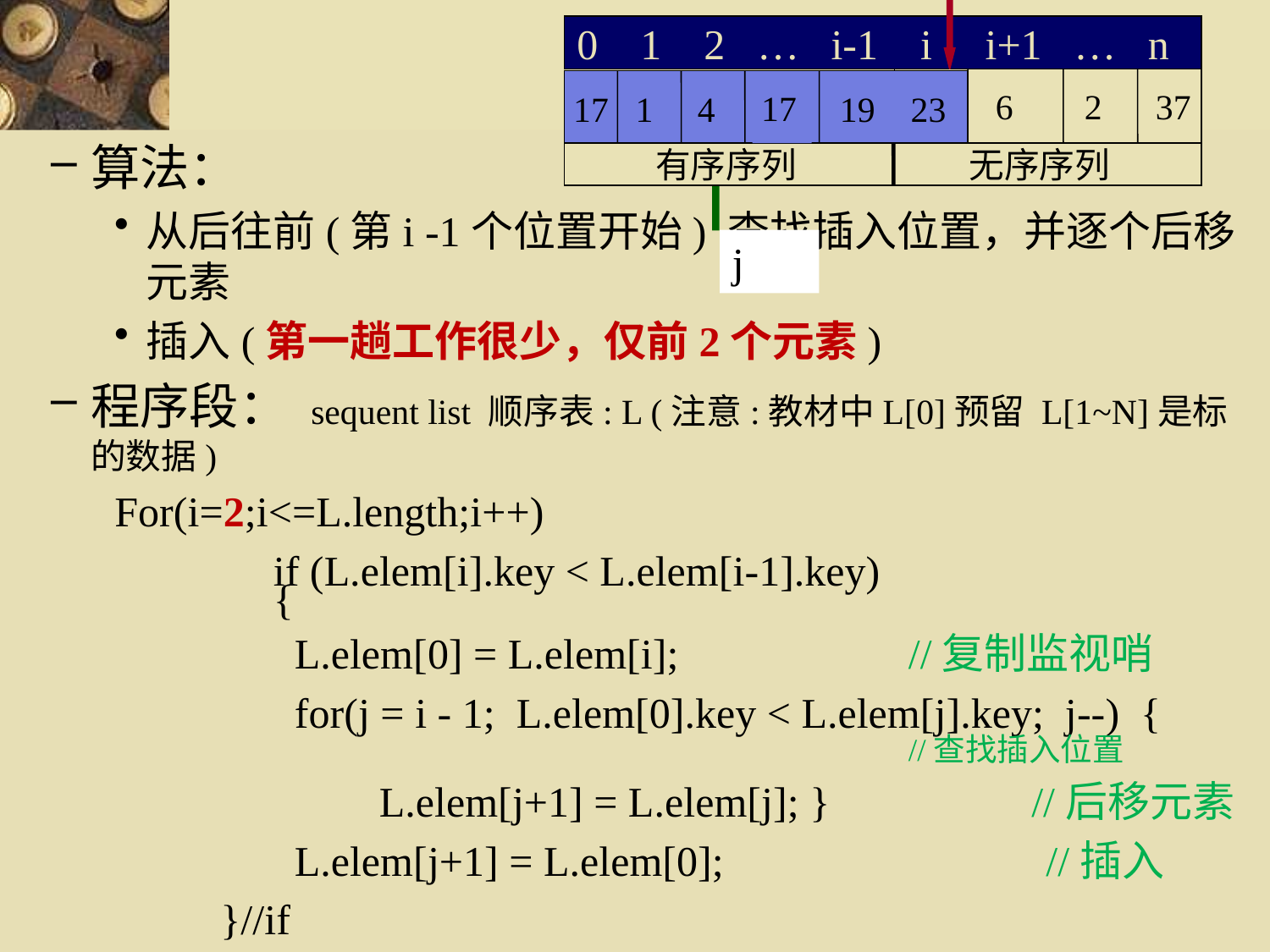

#
0    1    2   …   i-1    i     i+1   …   n

 17     6        2      37
 17   1     4     19    23

有序序列                      无序序列

0    1    2   …   i-1    i     i+1   …   n

 17   1     4     19     19    23

有序序列                      无序序列

 17     6        2      37
 17
算法：
从后往前(第i -1个位置开始) 查找插入位置，并逐个后移元素
插入(第一趟工作很少，仅前2个元素)
程序段： sequent list 顺序表: L (注意:教材中L[0]预留 L[1~N]是标的数据)
For(i=2;i<=L.length;i++)
		if (L.elem[i].key < L.elem[i-1].key)
		{
                 L.elem[0] = L.elem[i]; 		//复制监视哨
                 for(j = i - 1;  L.elem[0].key < L.elem[j].key;  j--)  {
							//查找插入位置
                         L.elem[j+1] = L.elem[j]; }                   //后移元素
                 L.elem[j+1] = L.elem[0];                   	 //插入
          }//if
}//for

j